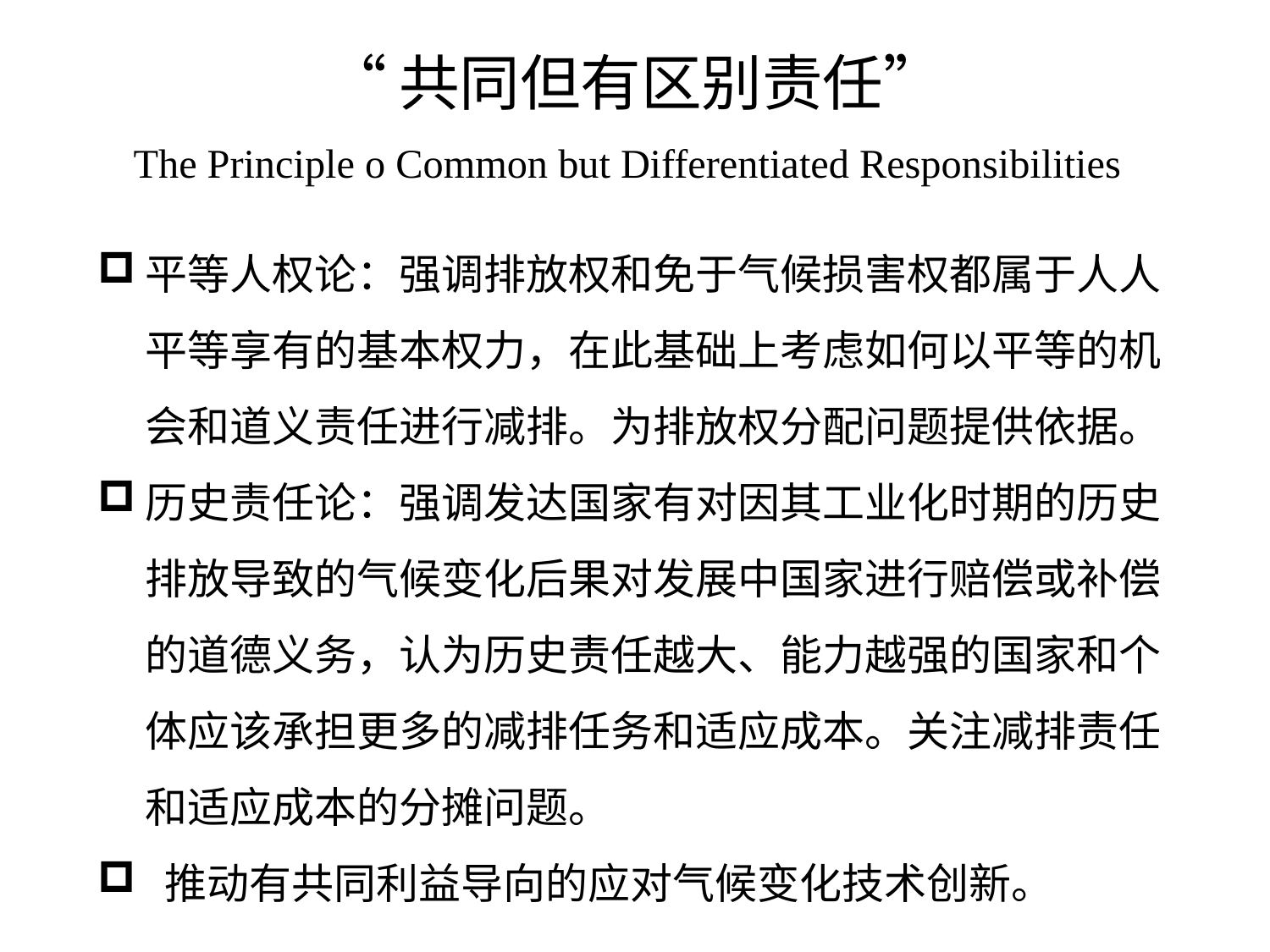

# “共同但有区别责任” The Principle o Common but Differentiated Responsibilities
平等人权论：强调排放权和免于气候损害权都属于人人平等享有的基本权力，在此基础上考虑如何以平等的机会和道义责任进行减排。为排放权分配问题提供依据。
历史责任论：强调发达国家有对因其工业化时期的历史排放导致的气候变化后果对发展中国家进行赔偿或补偿的道德义务，认为历史责任越大、能力越强的国家和个体应该承担更多的减排任务和适应成本。关注减排责任和适应成本的分摊问题。
 推动有共同利益导向的应对气候变化技术创新。